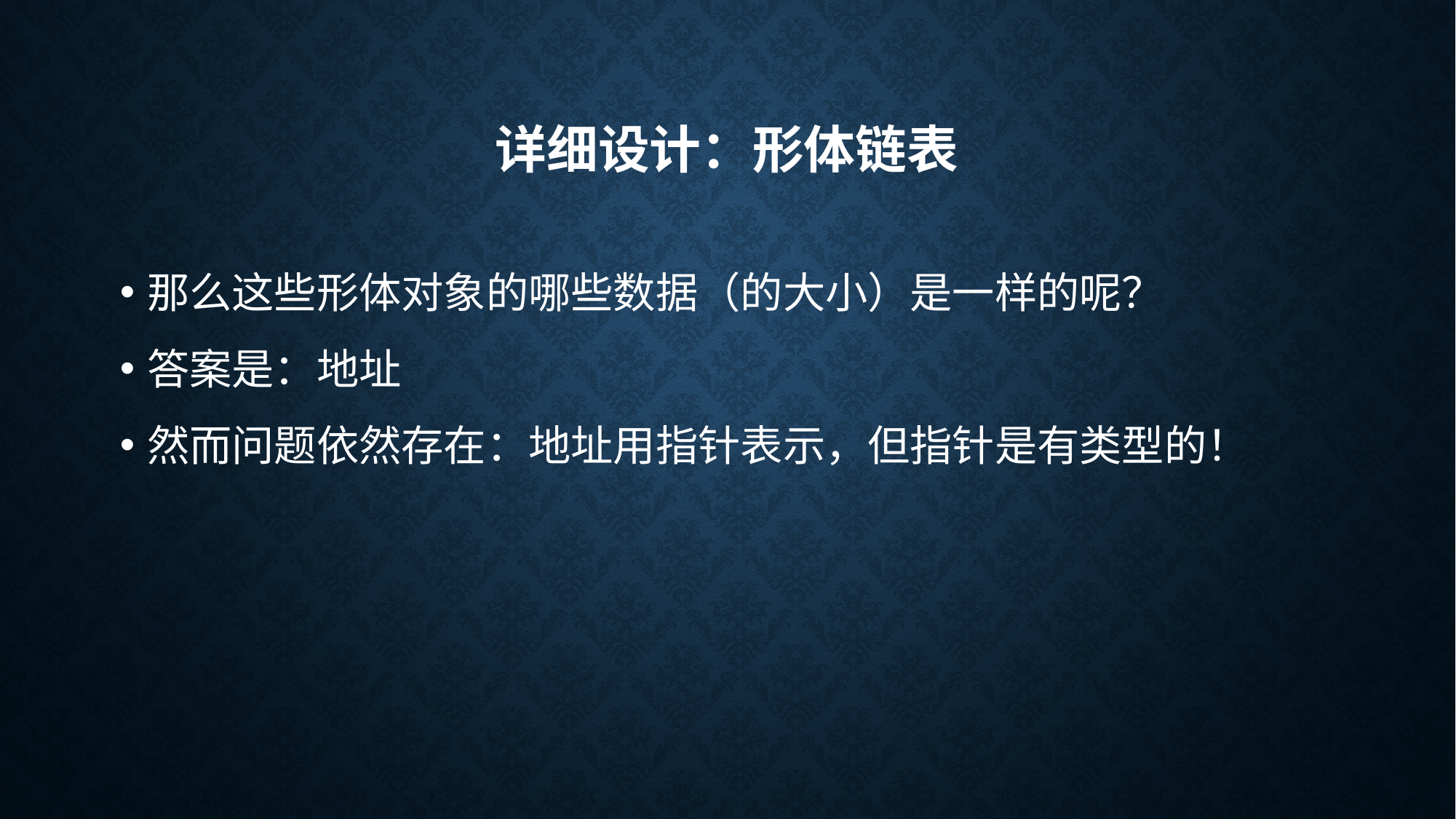

# 详细设计：形体链表
那么这些形体对象的哪些数据（的大小）是一样的呢？
答案是：地址
然而问题依然存在：地址用指针表示，但指针是有类型的！